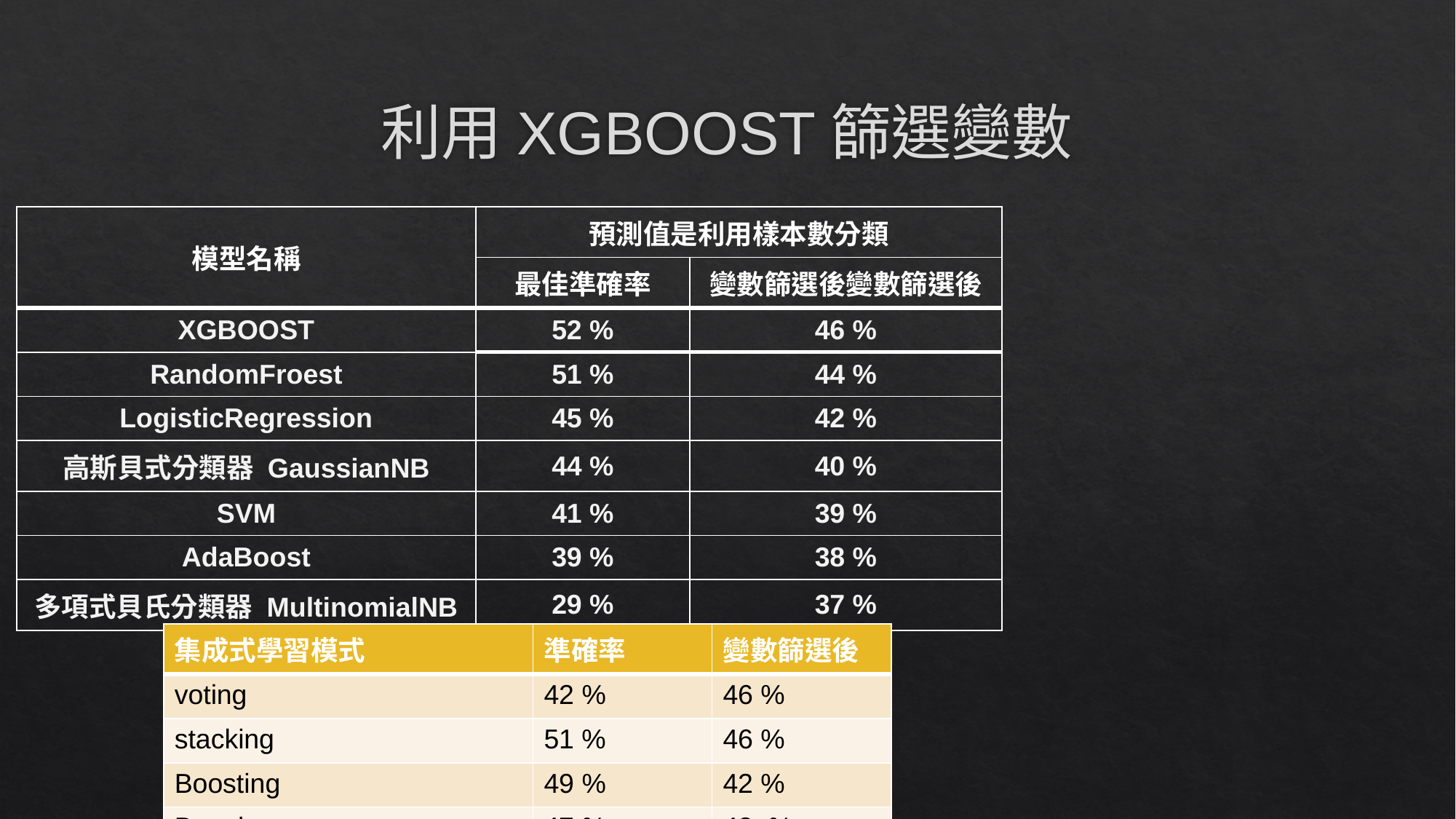

# 利用XGBOOST篩選變數
| 模型名稱 | 預測值是利用樣本數分類 |  |
| --- | --- | --- |
|  | 最佳準確率 | 變數篩選後變數篩選後 |
| XGBOOST | 52 % | 46 % |
| RandomFroest | 51 % | 44 % |
| LogisticRegression | 45 % | 42 % |
| 高斯貝式分類器 GaussianNB | 44 % | 40 % |
| SVM | 41 % | 39 % |
| AdaBoost | 39 % | 38 % |
| 多項式貝氏分類器 MultinomialNB | 29 % | 37 % |

| 集成式學習模式 | 準確率 | 變數篩選後 |
| --- | --- | --- |
| voting | 42 % | 46 % |
| stacking | 51 % | 46 % |
| Boosting | 49 % | 42 % |
| Bagging | 47 % | 42 % |